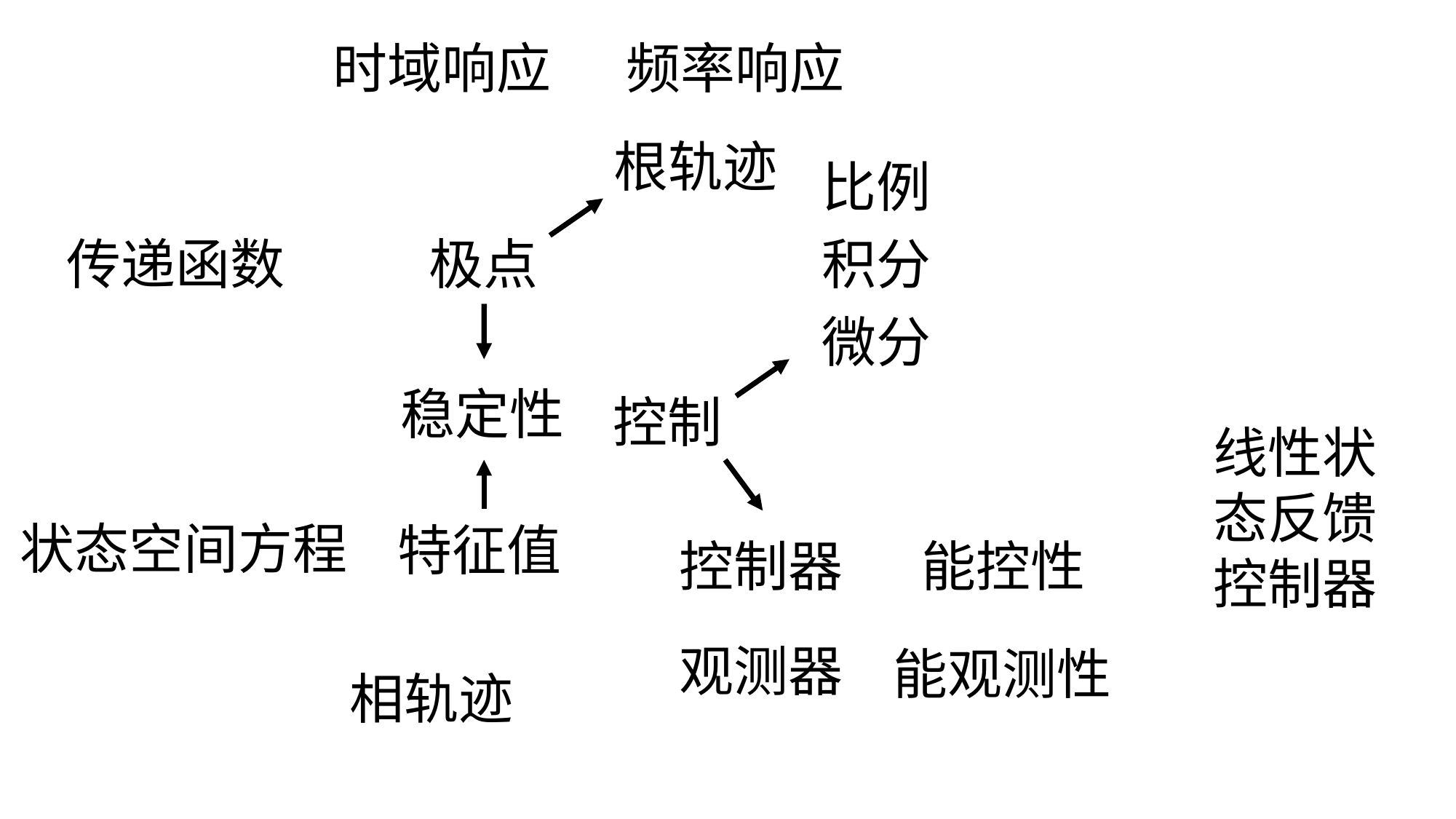

频率响应
时域响应
根轨迹
比例
极点
传递函数
积分
微分
稳定性
控制
线性状态反馈控制器
状态空间方程
特征值
控制器
能控性
观测器
能观测性
相轨迹